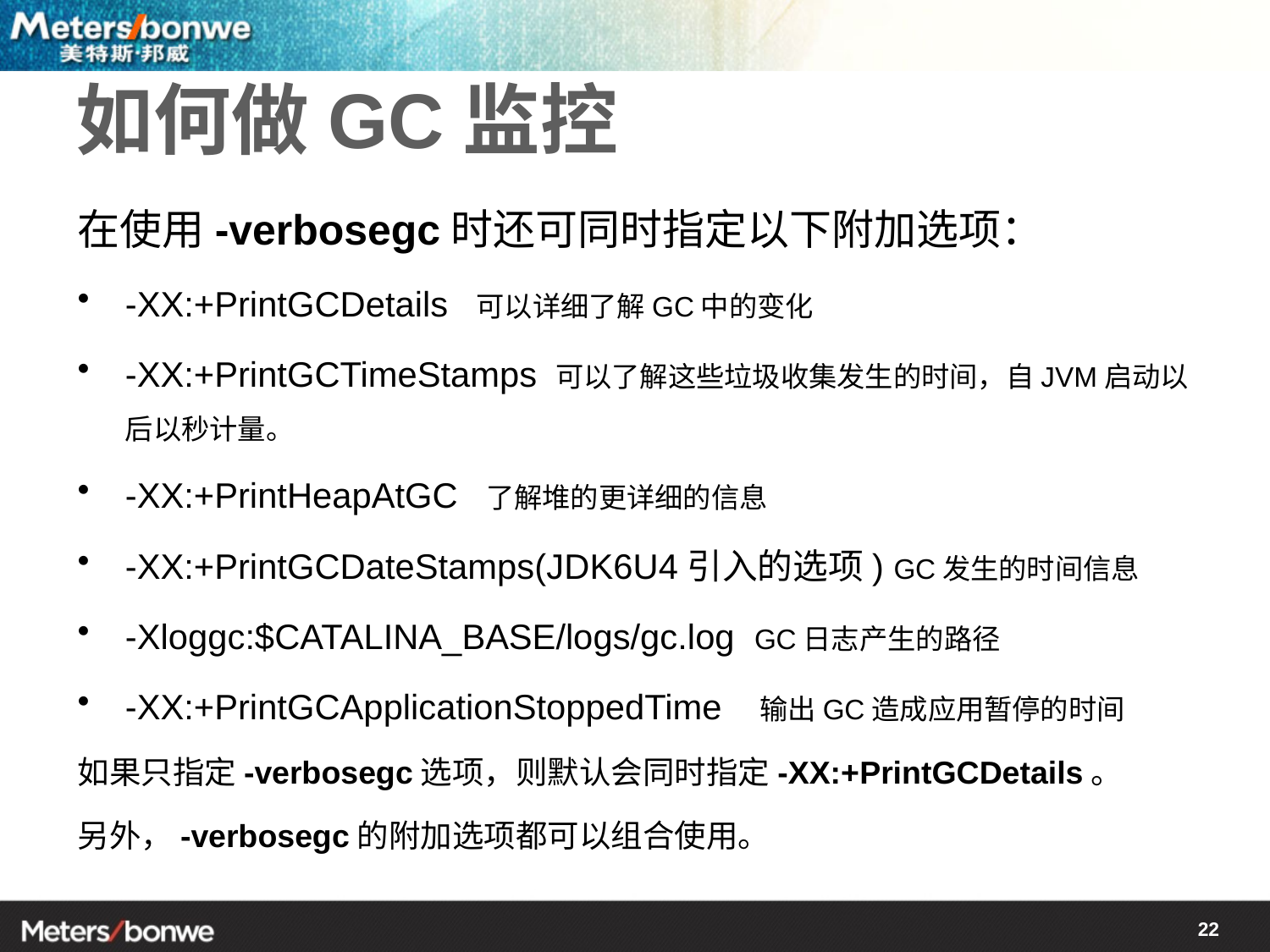

# 如何做GC监控
在使用-verbosegc时还可同时指定以下附加选项：
-XX:+PrintGCDetails  可以详细了解GC中的变化
-XX:+PrintGCTimeStamps 可以了解这些垃圾收集发生的时间，自JVM启动以后以秒计量。
-XX:+PrintHeapAtGC  了解堆的更详细的信息
-XX:+PrintGCDateStamps(JDK6U4引入的选项) GC发生的时间信息
-Xloggc:$CATALINA_BASE/logs/gc.log  GC日志产生的路径
-XX:+PrintGCApplicationStoppedTime   输出GC造成应用暂停的时间
如果只指定-verbosegc选项，则默认会同时指定-XX:+PrintGCDetails。
另外，-verbosegc的附加选项都可以组合使用。